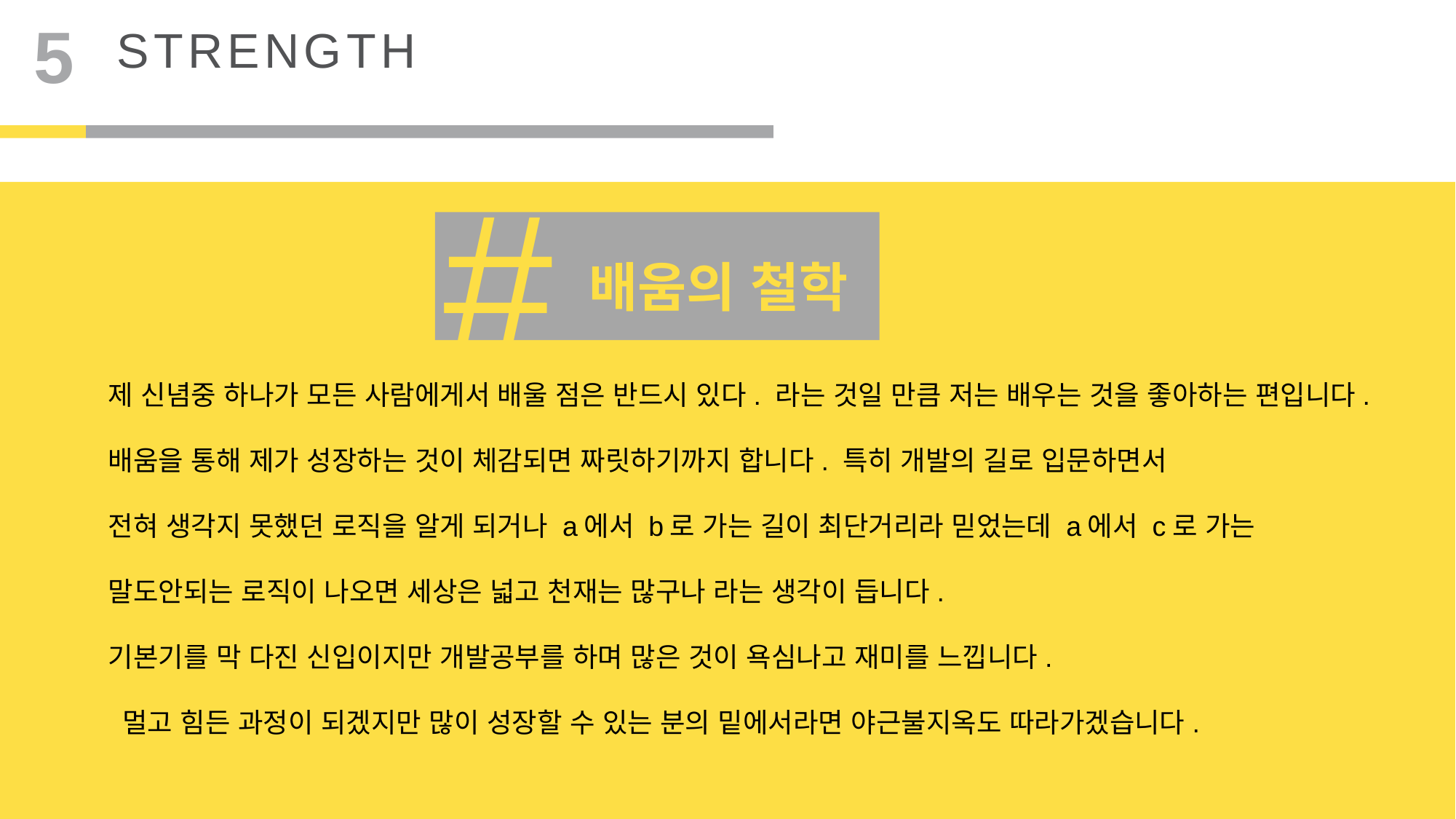

5
STRENGTH

#

배움의 철학

제 신념중 하나가 모든 사람에게서 배울 점은 반드시 있다. 라는 것일 만큼 저는 배우는 것을 좋아하는 편입니다.
배움을 통해 제가 성장하는 것이 체감되면 짜릿하기까지 합니다. 특히 개발의 길로 입문하면서
전혀 생각지 못했던 로직을 알게 되거나 a에서 b로 가는 길이 최단거리라 믿었는데 a에서 c로 가는
말도안되는 로직이 나오면 세상은 넓고 천재는 많구나 라는 생각이 듭니다.
기본기를 막 다진 신입이지만 개발공부를 하며 많은 것이 욕심나고 재미를 느낍니다.
 멀고 힘든 과정이 되겠지만 많이 성장할 수 있는 분의 밑에서라면 야근불지옥도 따라가겠습니다.